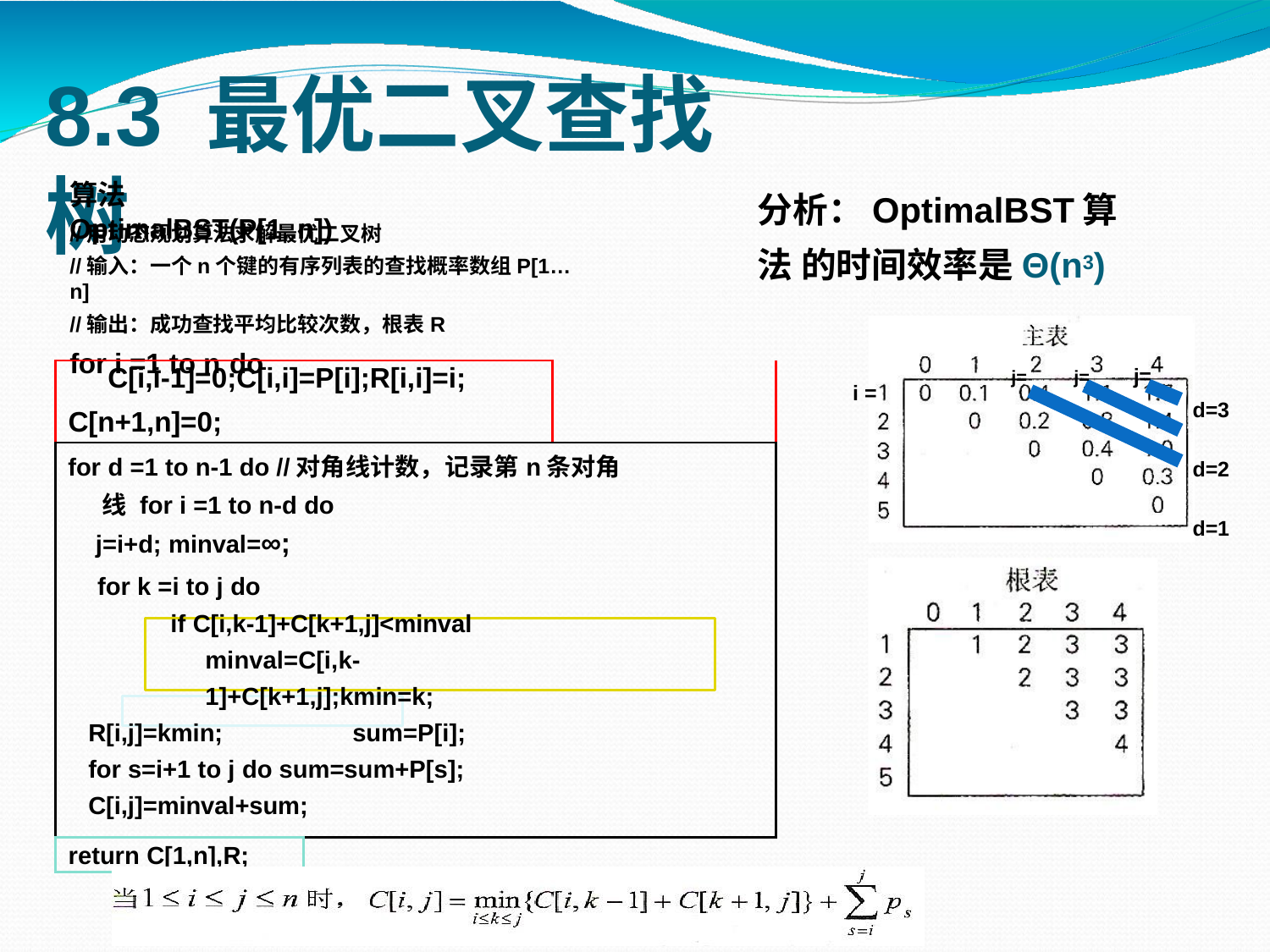

# 8.3 最优二叉查找树
分析：OptimalBST算法 的时间效率是Θ(n3)
算法 OptimalBST(P[1..n])
//用动态规划算法求解最优二叉树
//输入：一个n个键的有序列表的查找概率数组P[1…n]
//输出：成功查找平均比较次数，根表R
for i =1 to n do

j=	j=	j=
| C[i,i-1]=0;C[i,i]=P[i];R[i,i]=i; C[n+1,n]=0; |  |  |
| --- | --- | --- |
| for d =1 to n-1 do //对角线计数，记录第n条对角线 for i =1 to n-d do j=i+d; minval=∞; for k =i to j do if C[i,k-1]+C[k+1,j]<minval minval=C[i,k-1]+C[k+1,j];kmin=k; R[i,j]=kmin; sum=P[i]; for s=i+1 to j do sum=sum+P[s]; C[i,j]=minval+sum; |  |  |
| return C[1,n],R; |  |  |
i =

d=3  d=2  d=1